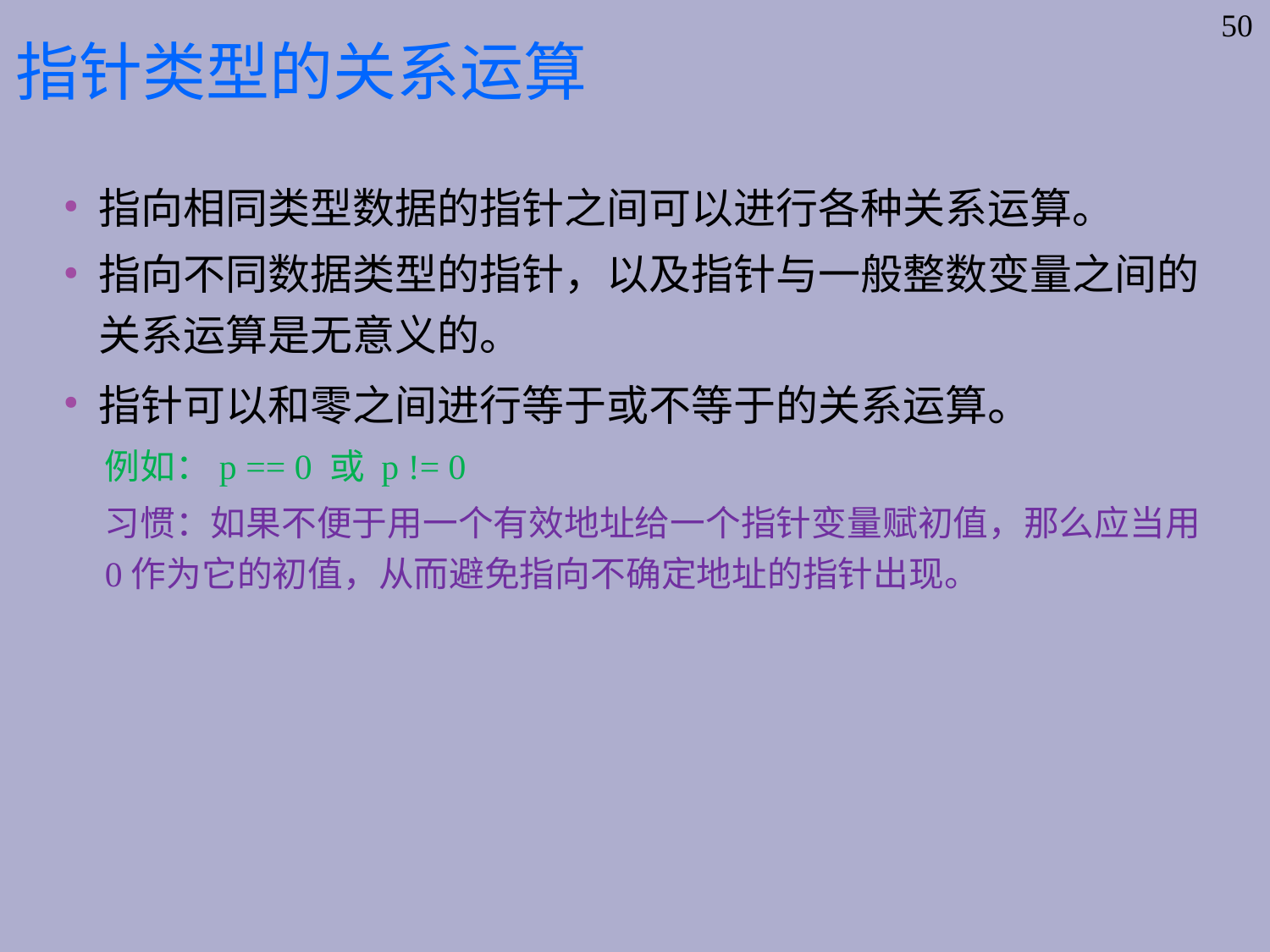

# 指针类型的关系运算
50
指向相同类型数据的指针之间可以进行各种关系运算。
指向不同数据类型的指针，以及指针与一般整数变量之间的关系运算是无意义的。
指针可以和零之间进行等于或不等于的关系运算。
例如：p == 0 或 p != 0
习惯：如果不便于用一个有效地址给一个指针变量赋初值，那么应当用0作为它的初值，从而避免指向不确定地址的指针出现。